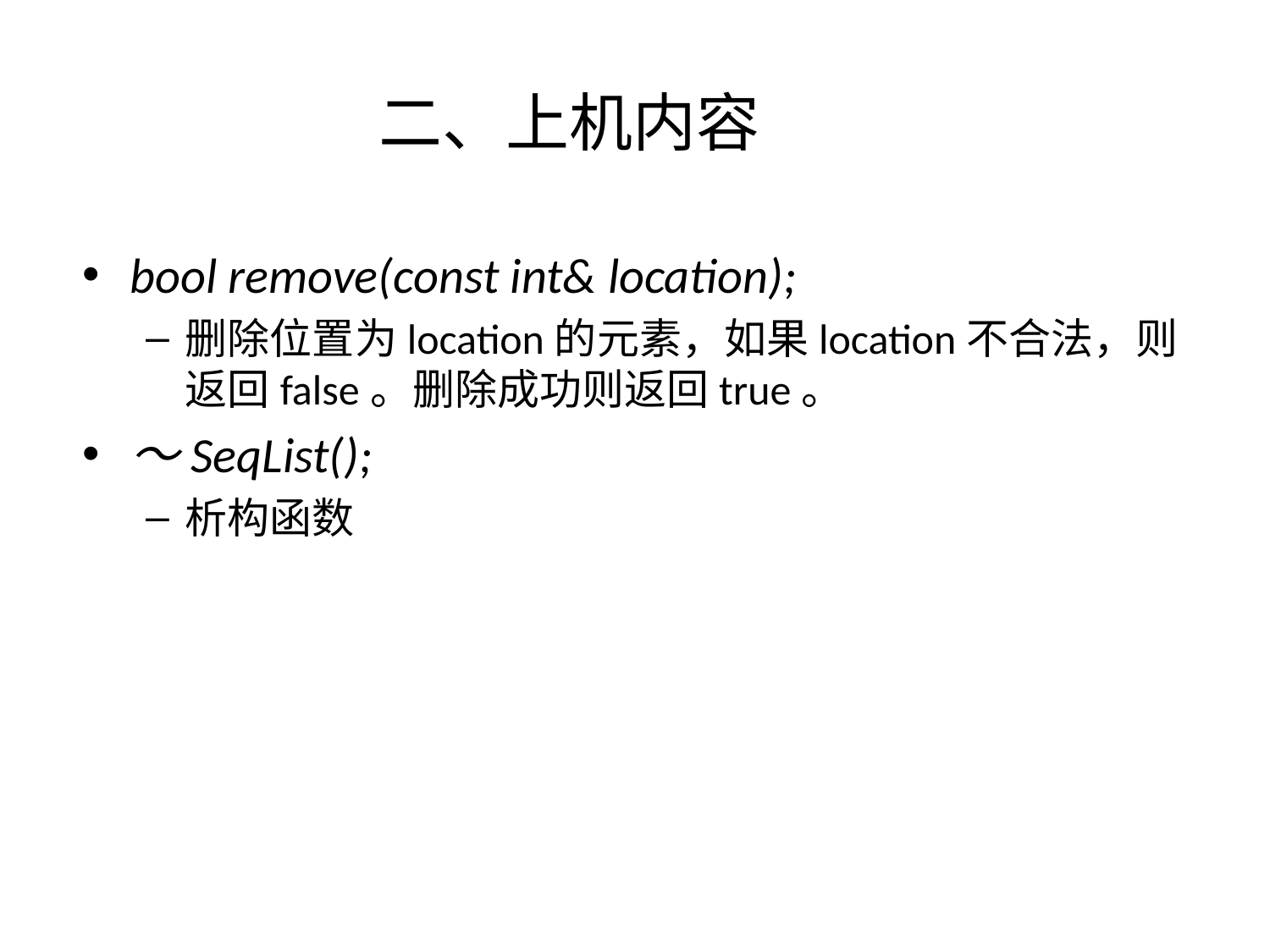

二、上机内容

bool remove(const int& location);
删除位置为location的元素，如果location不合法，则返回false。删除成功则返回true。
～SeqList();
析构函数